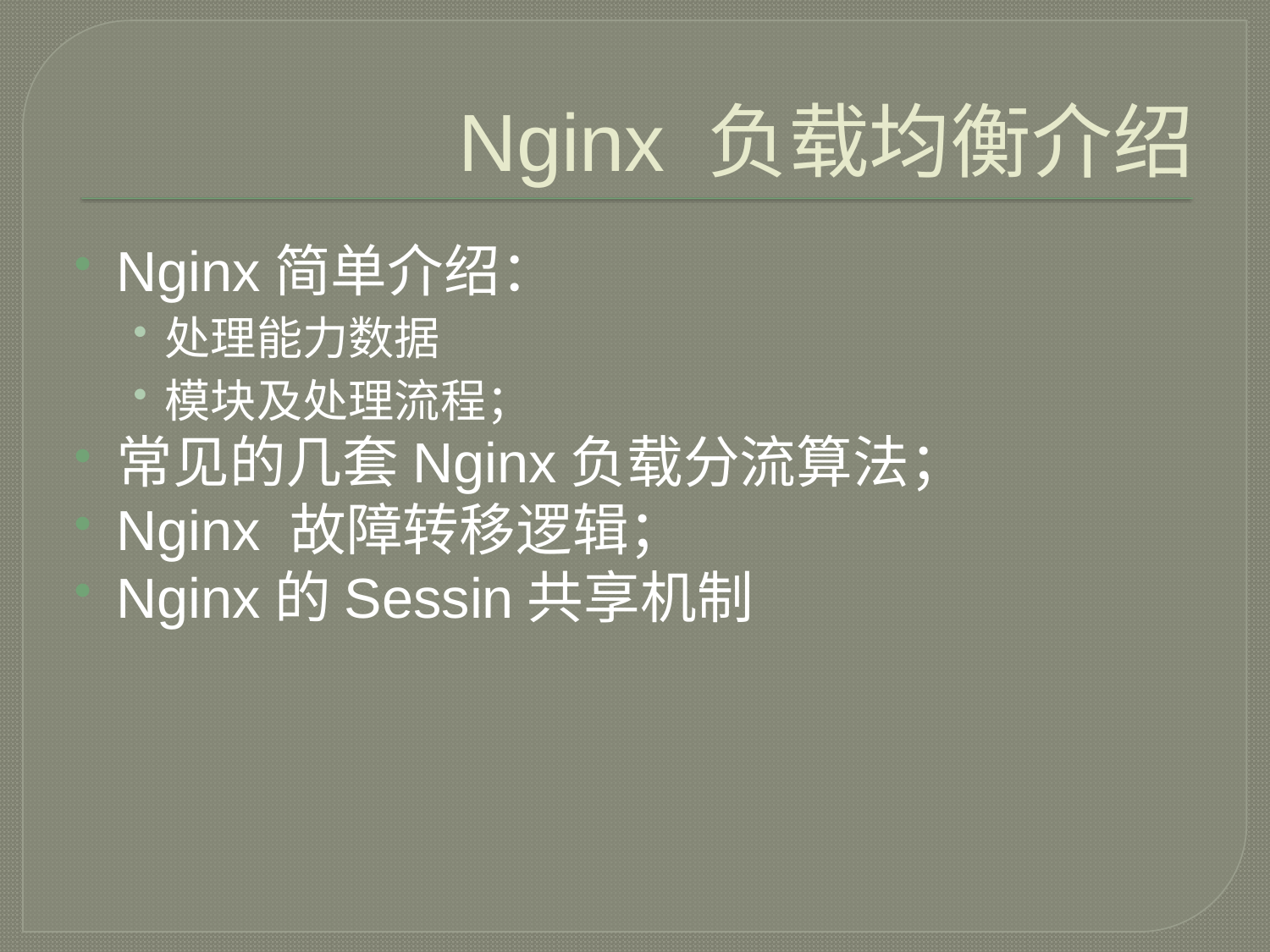

# Nginx 负载均衡介绍
Nginx简单介绍：
处理能力数据
模块及处理流程；
常见的几套Nginx负载分流算法；
Nginx 故障转移逻辑；
Nginx的Sessin共享机制